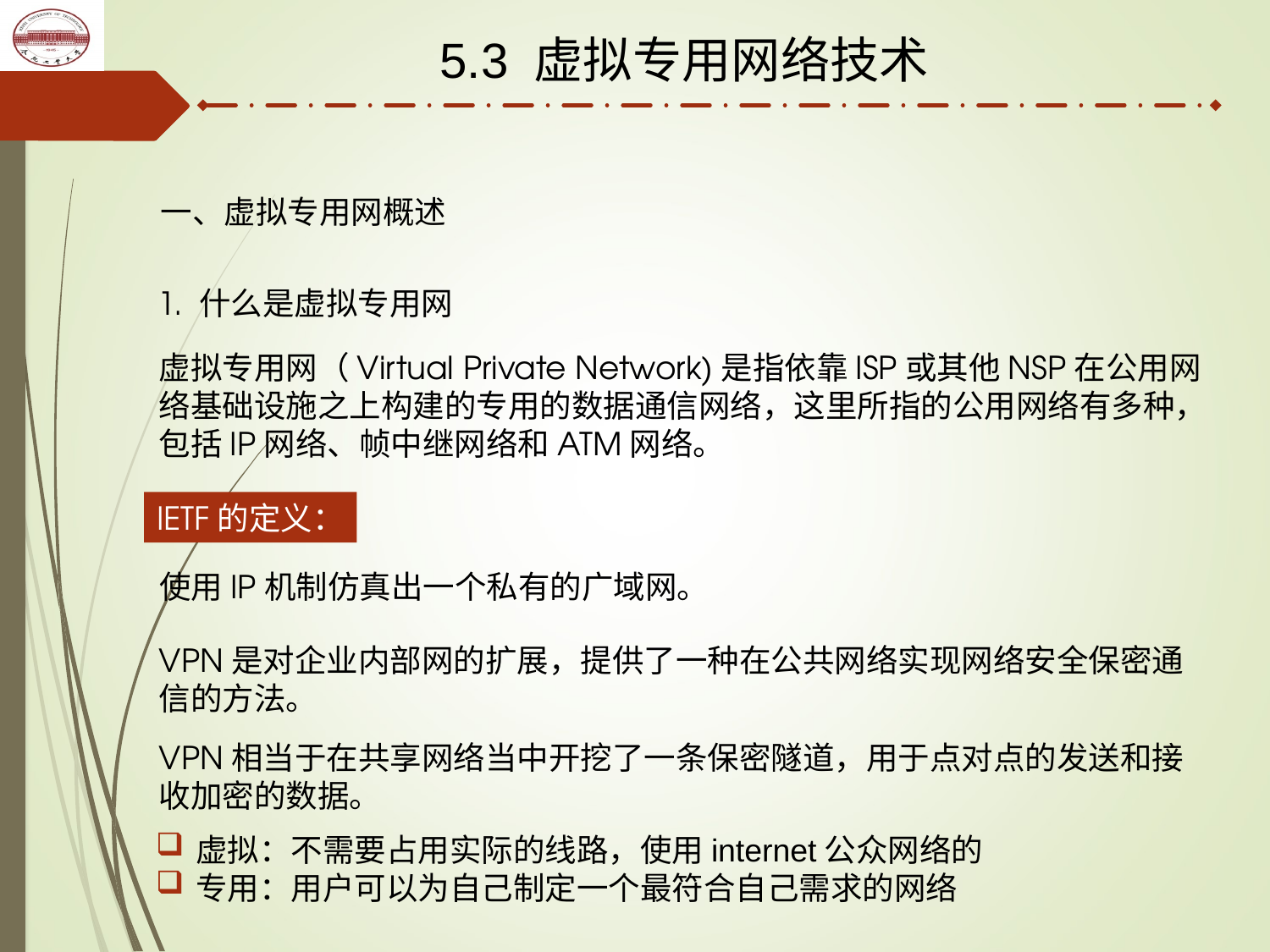

5.3 虚拟专用网络技术
一、虚拟专用网概述
1. 什么是虚拟专用网
虚拟专用网（Virtual Private Network)是指依靠ISP或其他NSP在公用网络基础设施之上构建的专用的数据通信网络，这里所指的公用网络有多种，包括IP网络、帧中继网络和ATM网络。
IETF的定义：
使用IP机制仿真出一个私有的广域网。
VPN是对企业内部网的扩展，提供了一种在公共网络实现网络安全保密通信的方法。
VPN相当于在共享网络当中开挖了一条保密隧道，用于点对点的发送和接收加密的数据。
虚拟：不需要占用实际的线路，使用internet公众网络的
专用：用户可以为自己制定一个最符合自己需求的网络